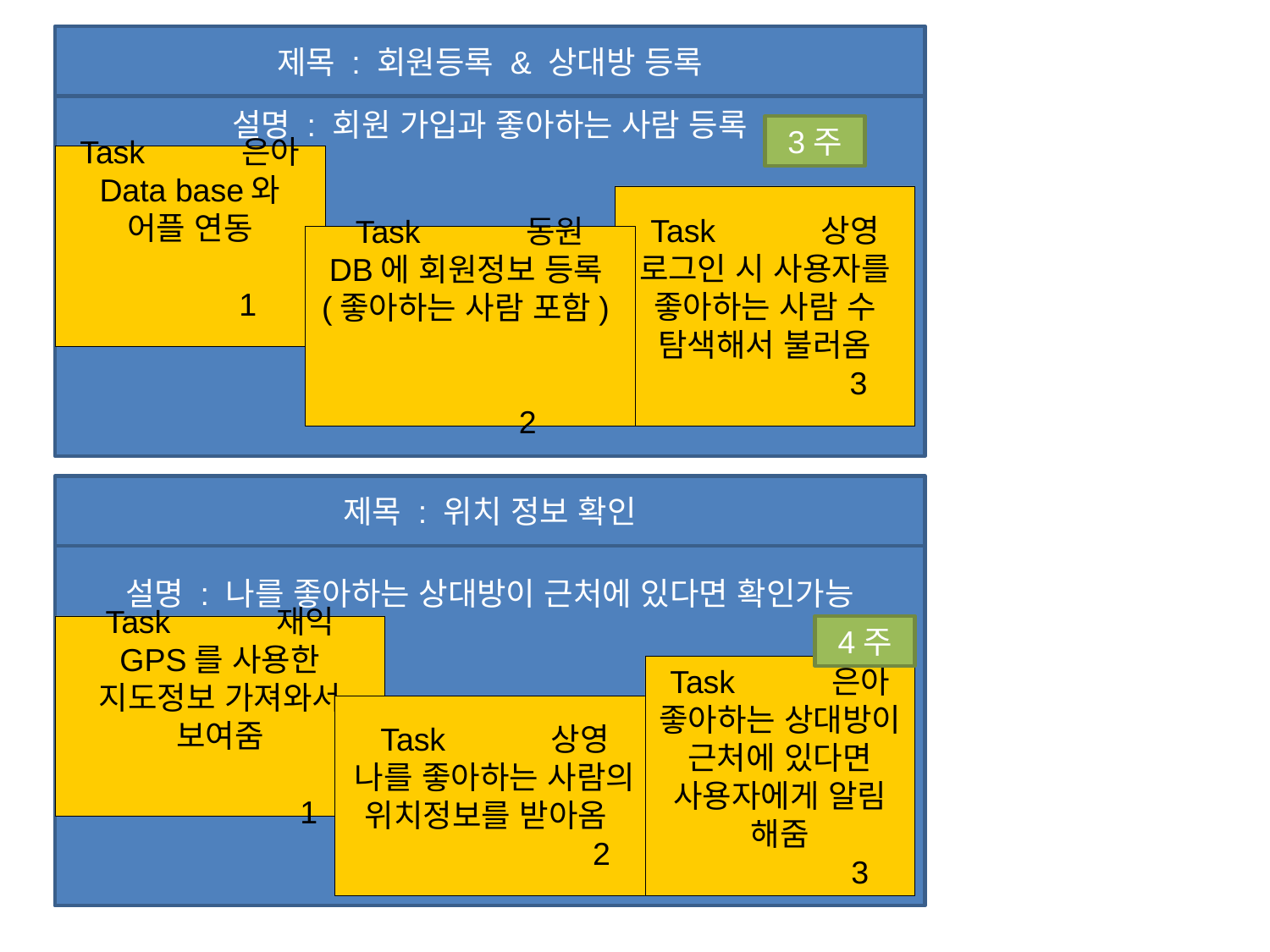

제목 : 회원등록 & 상대방 등록
설명 : 회원 가입과 좋아하는 사람 등록

3주

Task          은아
Data base와 어플 연동

                   1

Task           상영
로그인 시 사용자를 좋아하는 사람 수 탐색해서 불러옴
                     3

Task           동원
DB에 회원정보 등록(좋아하는 사람 포함)

             2

제목 : 위치 정보 확인
설명 : 나를 좋아하는 상대방이 근처에 있다면 확인가능

Task           재익
GPS를 사용한 지도정보 가져와서 보여줌

                    1

4주

Task          은아
좋아하는 상대방이 근처에 있다면 사용자에게 알림 해줌
                  3

Task           상영
나를 좋아하는 사람의 위치정보를 받아옴
                        2